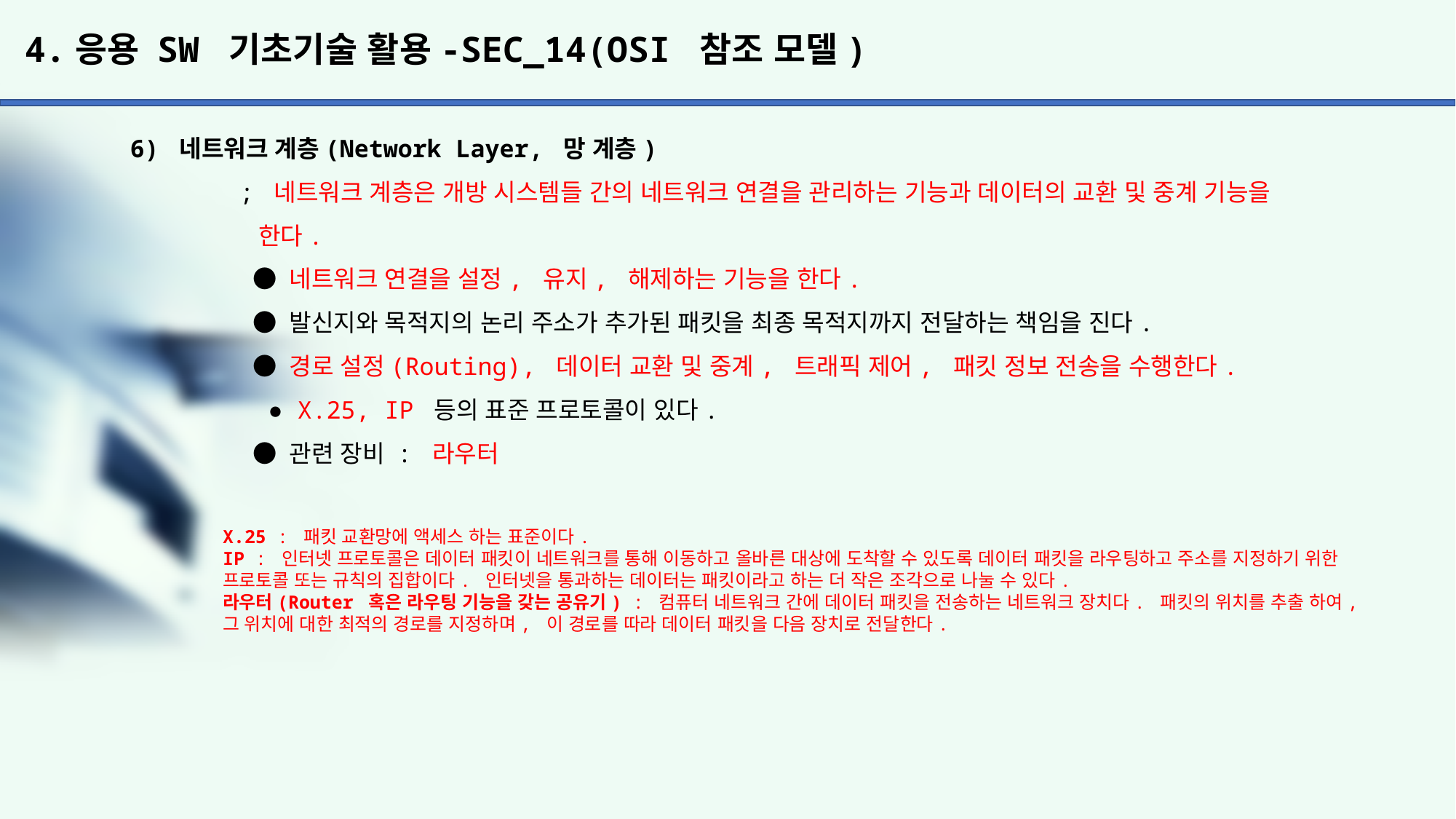

# 4.응용 SW 기초기술 활용-SEC_14(OSI 참조 모델)
6) 네트워크 계층(Network Layer, 망 계층)
	; 네트워크 계층은 개방 시스템들 간의 네트워크 연결을 관리하는 기능과 데이터의 교환 및 중계 기능을
	  한다.
	  ● 네트워크 연결을 설정, 유지, 해제하는 기능을 한다.
	  ● 발신지와 목적지의 논리 주소가 추가된 패킷을 최종 목적지까지 전달하는 책임을 진다.
	  ● 경로 설정(Routing), 데이터 교환 및 중계, 트래픽 제어, 패킷 정보 전송을 수행한다.
	  ● X.25, IP 등의 표준 프로토콜이 있다.
	  ● 관련 장비 : 라우터
X.25 : 패킷 교환망에 액세스 하는 표준이다.
IP : 인터넷 프로토콜은 데이터 패킷이 네트워크를 통해 이동하고 올바른 대상에 도착할 수 있도록 데이터 패킷을 라우팅하고 주소를 지정하기 위한 프로토콜 또는 규칙의 집합이다. 인터넷을 통과하는 데이터는 패킷이라고 하는 더 작은 조각으로 나눌 수 있다.
라우터(Router 혹은 라우팅 기능을 갖는 공유기) : 컴퓨터 네트워크 간에 데이터 패킷을 전송하는 네트워크 장치다. 패킷의 위치를 추출 하여, 그 위치에 대한 최적의 경로를 지정하며, 이 경로를 따라 데이터 패킷을 다음 장치로 전달한다.